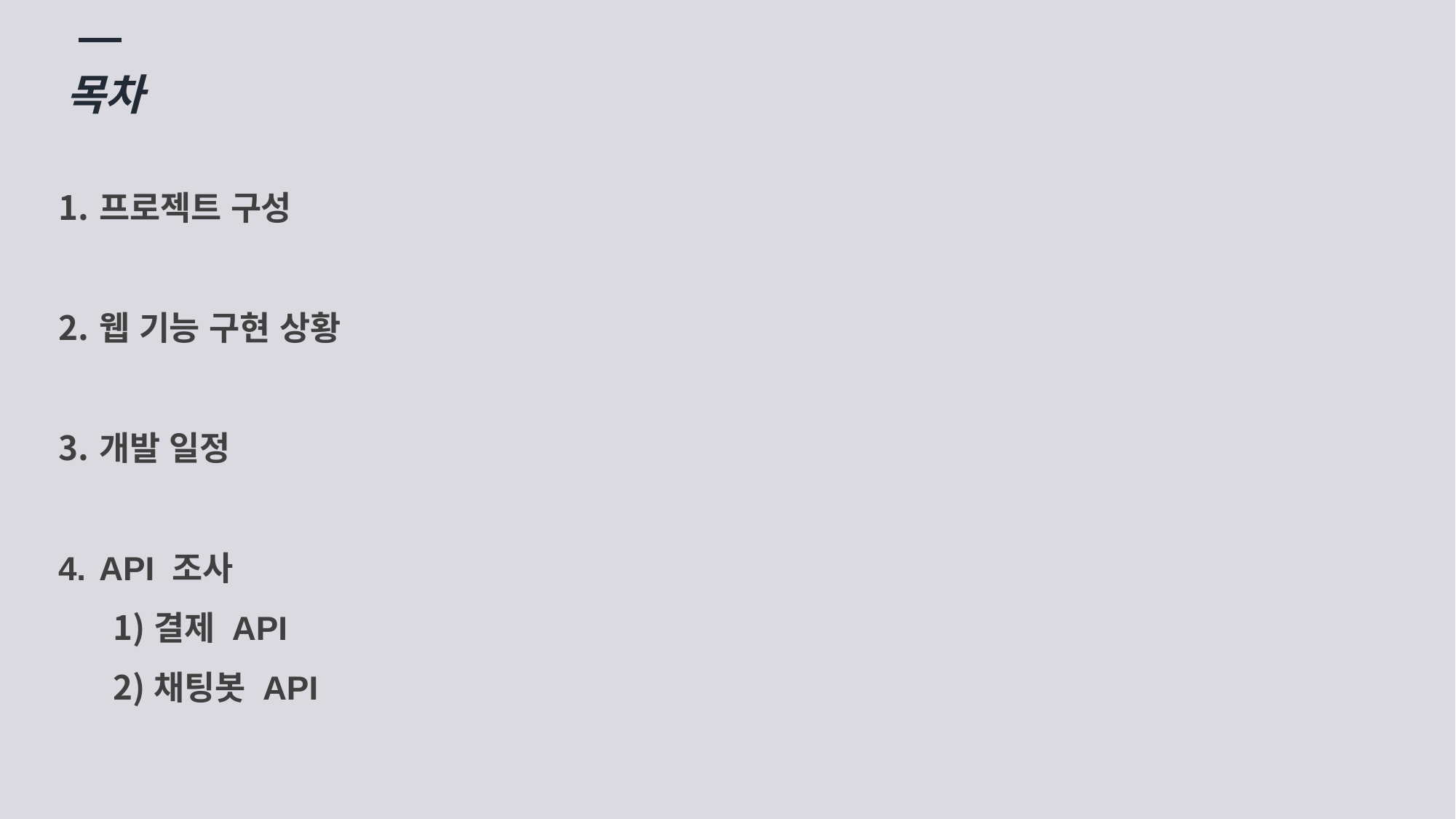

목차
프로젝트 구성

웹 기능 구현 상황

개발 일정

API 조사
결제 API
채팅봇 API